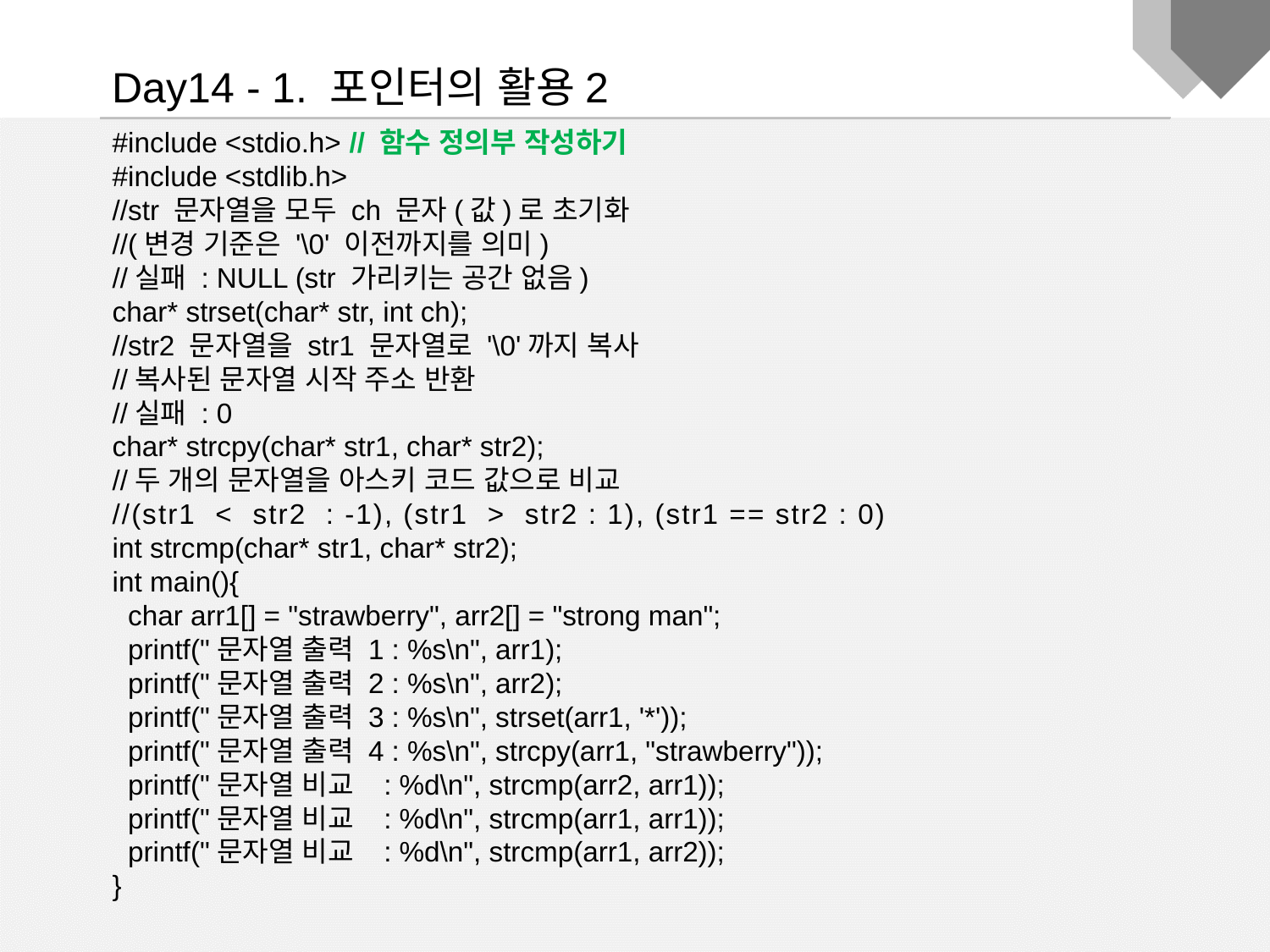

Day14 - 1. 포인터의 활용2
#include <stdio.h> // 함수 정의부 작성하기
#include <stdlib.h>
//str 문자열을 모두 ch 문자(값)로 초기화
//(변경 기준은 '\0' 이전까지를 의미)
//실패 : NULL (str 가리키는 공간 없음)
char* strset(char* str, int ch);
//str2 문자열을 str1 문자열로 '\0'까지 복사
//복사된 문자열 시작 주소 반환
//실패 : 0
char* strcpy(char* str1, char* str2);
//두 개의 문자열을 아스키 코드 값으로 비교
//(str1  <  str2  : -1), (str1  >  str2 : 1), (str1 == str2 : 0)
int strcmp(char* str1, char* str2);
int main(){
  char arr1[] = "strawberry", arr2[] = "strong man";
  printf("문자열 출력 1 : %s\n", arr1);
  printf("문자열 출력 2 : %s\n", arr2);
  printf("문자열 출력 3 : %s\n", strset(arr1, '*'));
  printf("문자열 출력 4 : %s\n", strcpy(arr1, "strawberry"));
  printf("문자열 비교   : %d\n", strcmp(arr2, arr1));
  printf("문자열 비교   : %d\n", strcmp(arr1, arr1));
  printf("문자열 비교   : %d\n", strcmp(arr1, arr2));
}